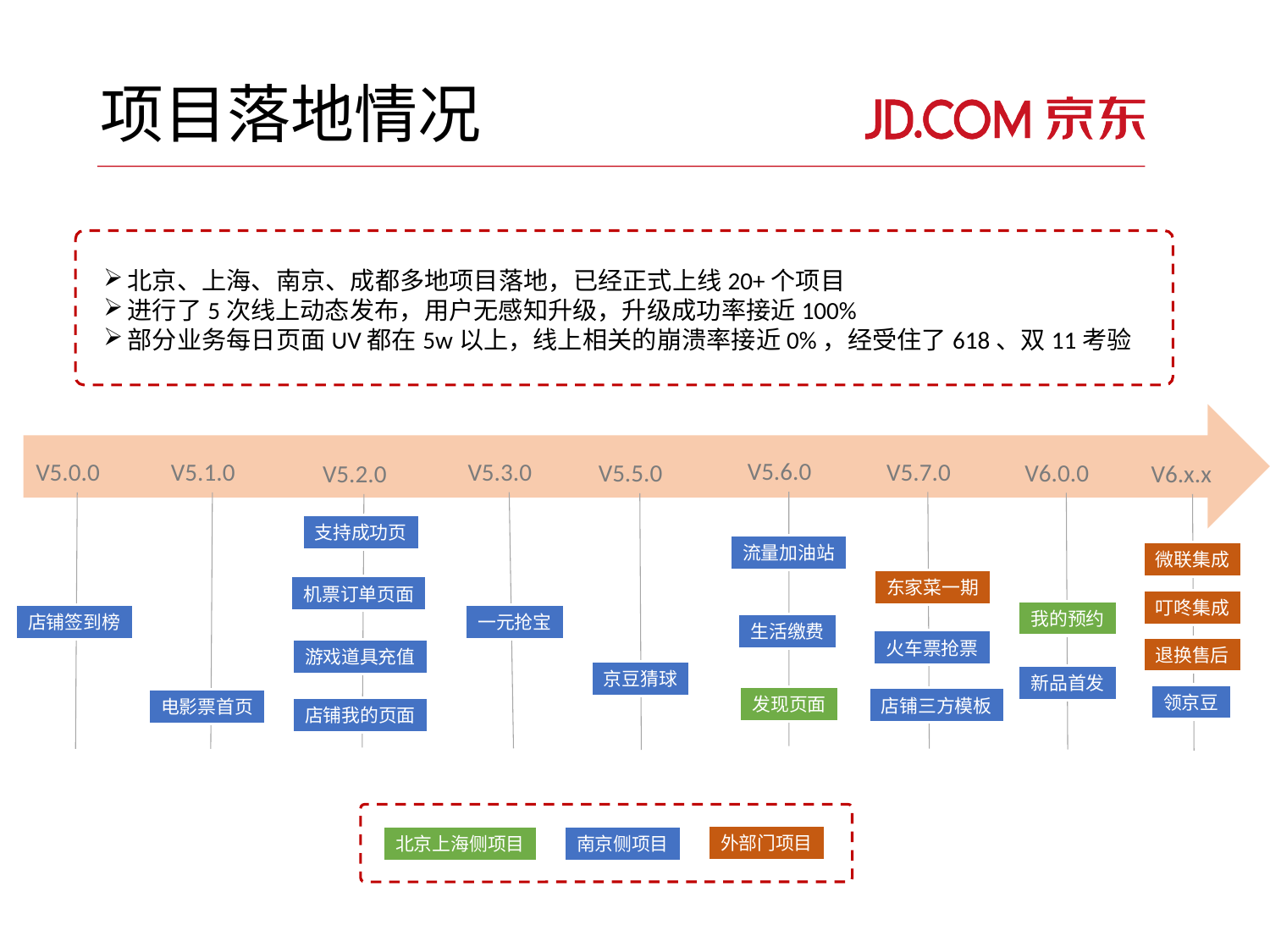

# 项目落地情况

北京、上海、南京、成都多地项目落地，已经正式上线20+个项目
进行了5次线上动态发布，用户无感知升级，升级成功率接近100%
部分业务每日页面UV都在5w以上，线上相关的崩溃率接近0%，经受住了618、双11考验

V5.6.0
V5.7.0
V5.3.0
V5.0.0
V5.1.0
V6.0.0
V5.5.0
V5.2.0
V6.x.x
支持成功页
流量加油站
微联集成
东家菜一期
机票订单页面
叮咚集成
我的预约
店铺签到榜
一元抢宝
生活缴费
火车票抢票
退换售后
游戏道具充值
京豆猜球
新品首发
领京豆
发现页面
店铺三方模板
电影票首页
店铺我的页面

外部门项目
南京侧项目
北京上海侧项目